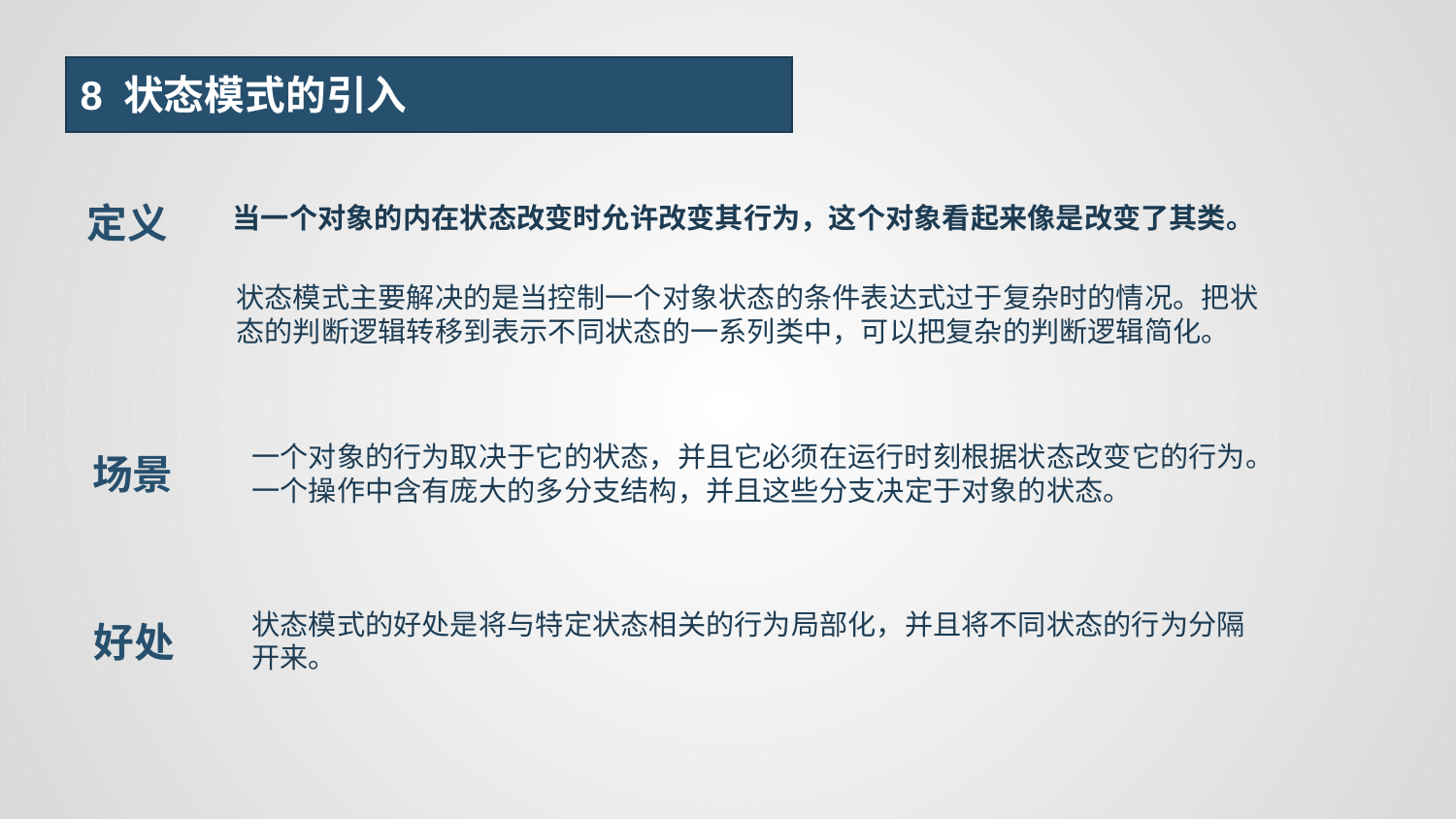

8 状态模式的引入
定义
当一个对象的内在状态改变时允许改变其行为，这个对象看起来像是改变了其类。
状态模式主要解决的是当控制一个对象状态的条件表达式过于复杂时的情况。把状态的判断逻辑转移到表示不同状态的一系列类中，可以把复杂的判断逻辑简化。
一个对象的行为取决于它的状态，并且它必须在运行时刻根据状态改变它的行为。
一个操作中含有庞大的多分支结构，并且这些分支决定于对象的状态。
场景
状态模式的好处是将与特定状态相关的行为局部化，并且将不同状态的行为分隔
开来。
好处